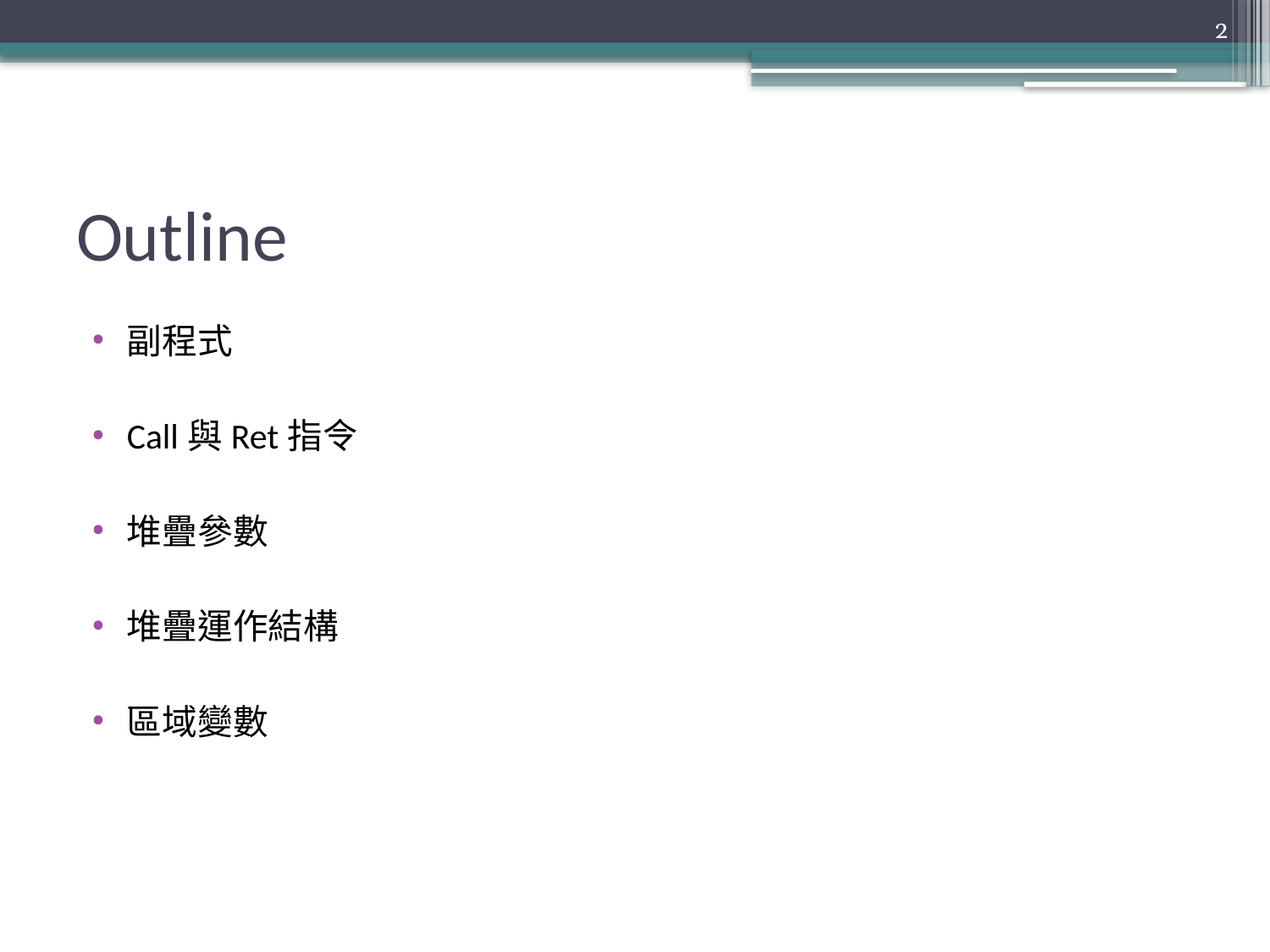

2
# Outline
副程式

Call與Ret指令

堆疊參數

堆疊運作結構

區域變數